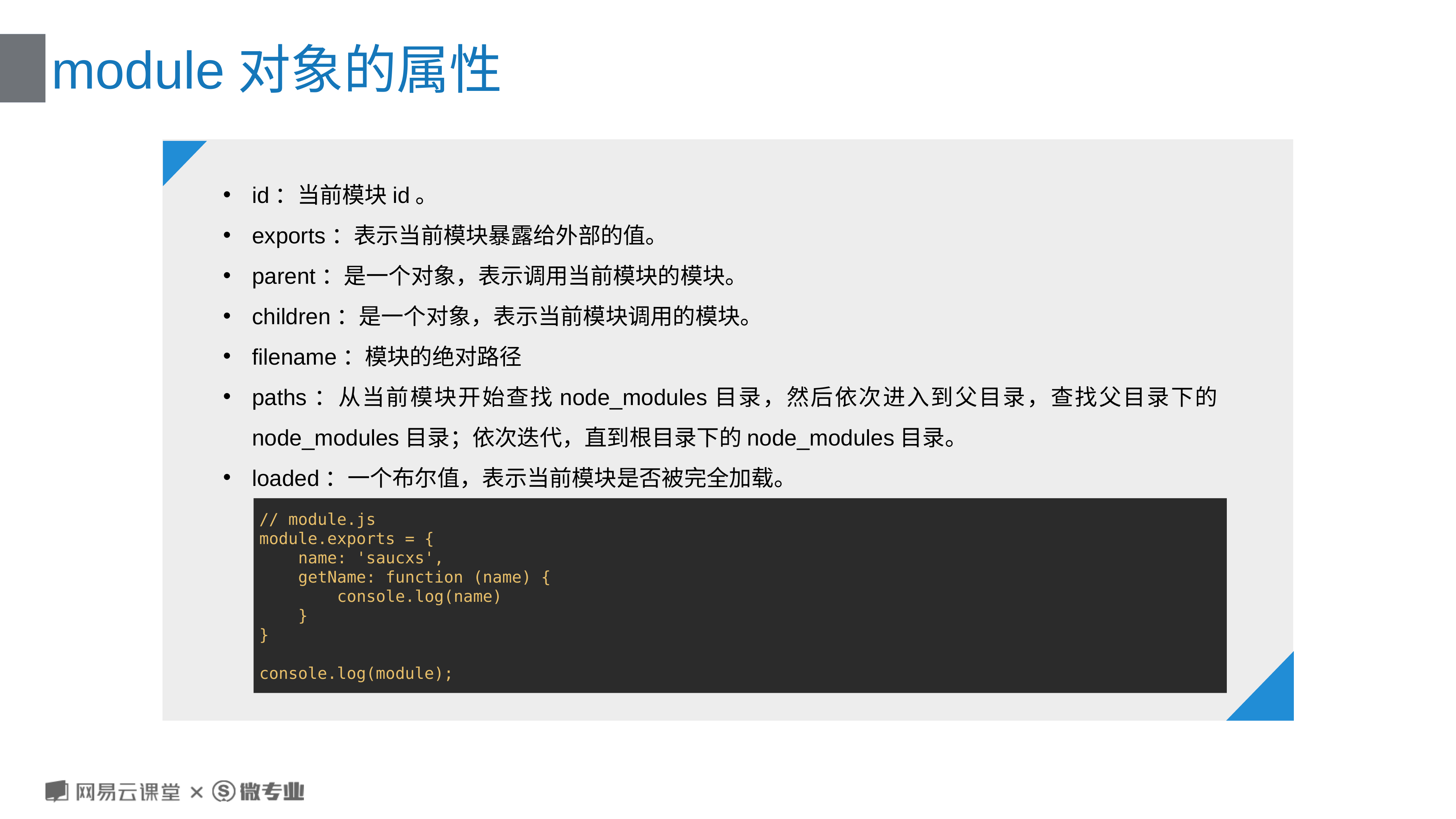

# module对象的属性

id：当前模块id。
exports：表示当前模块暴露给外部的值。
parent：是一个对象，表示调用当前模块的模块。
children：是一个对象，表示当前模块调用的模块。
filename：模块的绝对路径
paths：从当前模块开始查找node_modules目录，然后依次进入到父目录，查找父目录下的node_modules目录；依次迭代，直到根目录下的node_modules目录。
loaded：一个布尔值，表示当前模块是否被完全加载。

// module.js
module.exports = {
    name: 'saucxs',
    getName: function (name) {
        console.log(name)
    }
}

console.log(module);